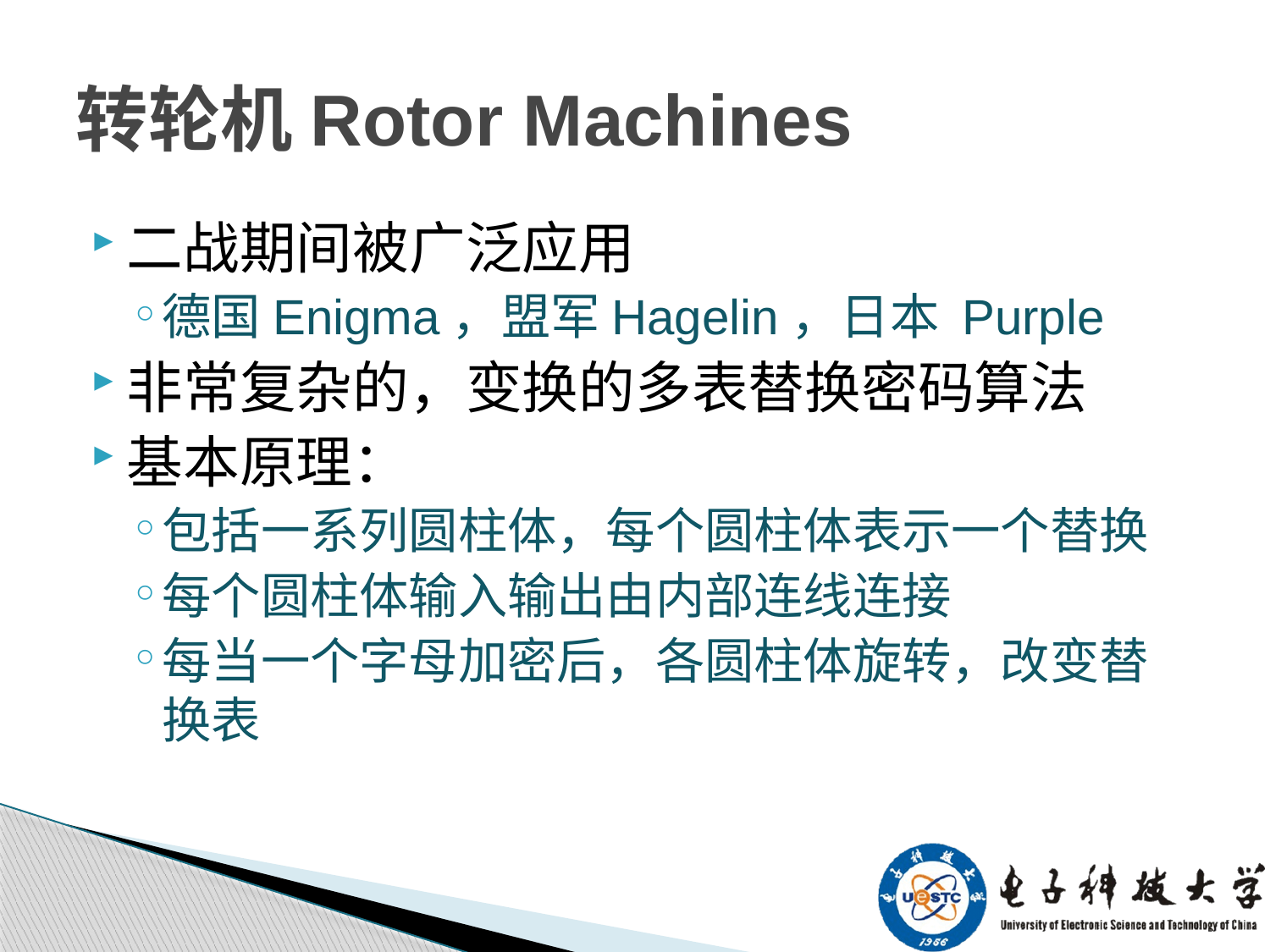

# 转轮机Rotor Machines
二战期间被广泛应用
德国Enigma，盟军Hagelin，日本 Purple
非常复杂的，变换的多表替换密码算法
基本原理：
包括一系列圆柱体，每个圆柱体表示一个替换
每个圆柱体输入输出由内部连线连接
每当一个字母加密后，各圆柱体旋转，改变替换表
77